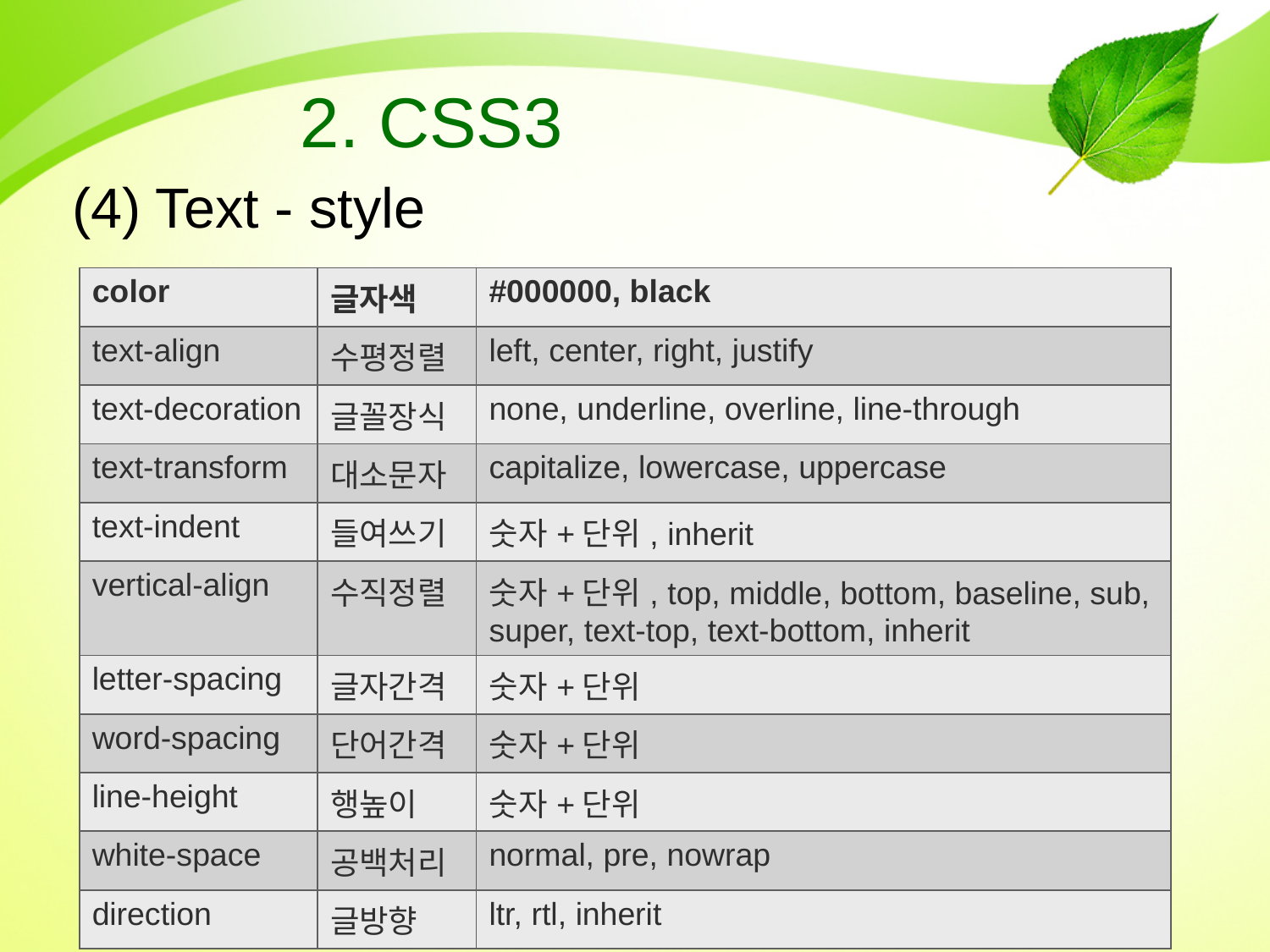

# 2. CSS3
(4) Text - style

| color | 글자색 | #000000, black |
| --- | --- | --- |
| text-align | 수평정렬 | left, center, right, justify |
| text-decoration | 글꼴장식 | none, underline, overline, line-through |
| text-transform | 대소문자 | capitalize, lowercase, uppercase |
| text-indent | 들여쓰기 | 숫자+단위, inherit |
| vertical-align | 수직정렬 | 숫자+단위, top, middle, bottom, baseline, sub, super, text-top, text-bottom, inherit |
| letter-spacing | 글자간격 | 숫자+단위 |
| word-spacing | 단어간격 | 숫자+단위 |
| line-height | 행높이 | 숫자+단위 |
| white-space | 공백처리 | normal, pre, nowrap |
| direction | 글방향 | ltr, rtl, inherit |